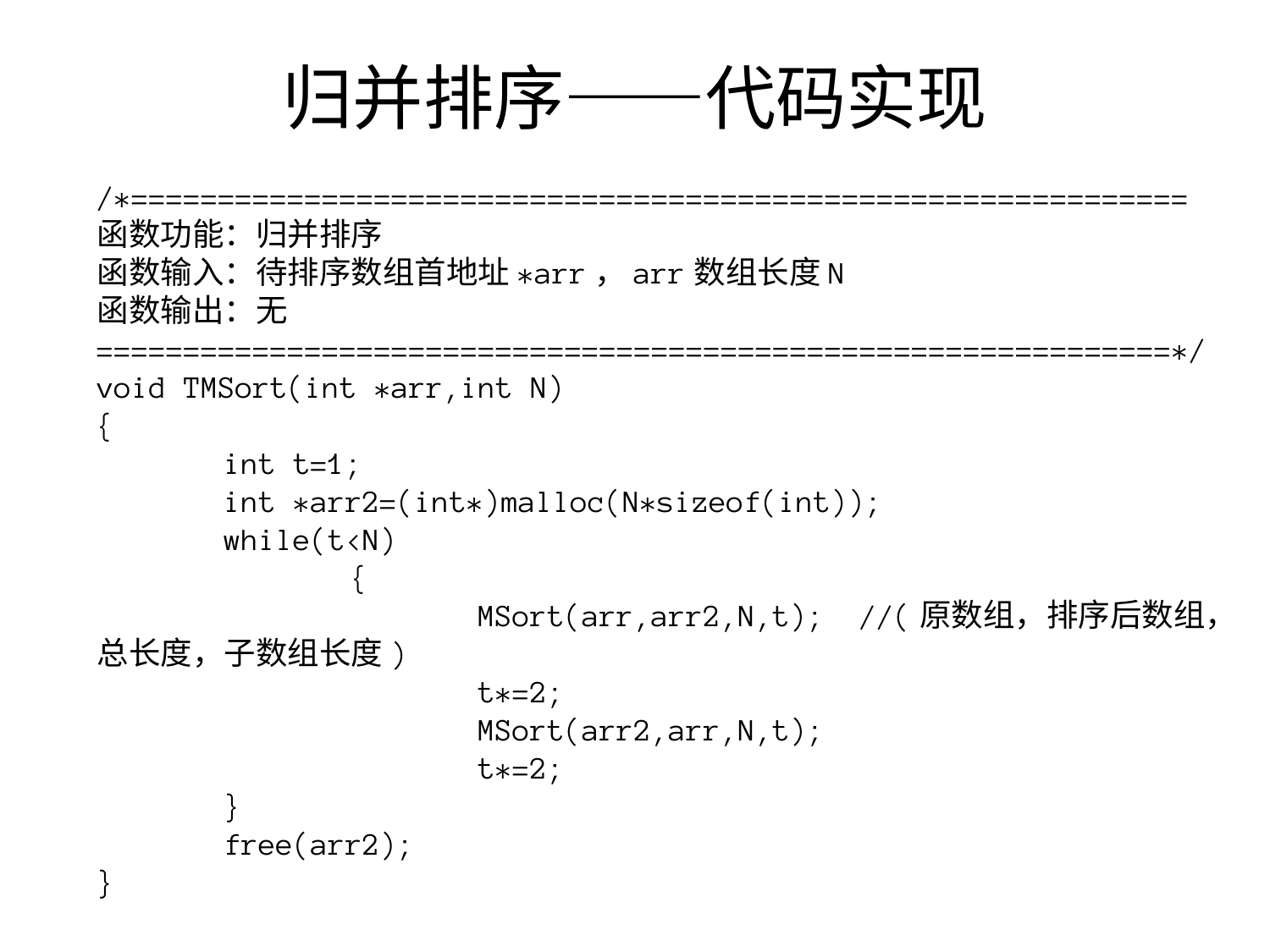

# 归并排序——代码实现
/*=============================================================
函数功能：归并排序
函数输入：待排序数组首地址*arr，arr数组长度N
函数输出：无
==============================================================*/
void TMSort(int *arr,int N)
{
	int t=1;
	int *arr2=(int*)malloc(N*sizeof(int));
	while(t<N)
		{
			MSort(arr,arr2,N,t);  //(原数组，排序后数组，总长度，子数组长度)
			t*=2;
			MSort(arr2,arr,N,t);
			t*=2;
	}
	free(arr2);
}